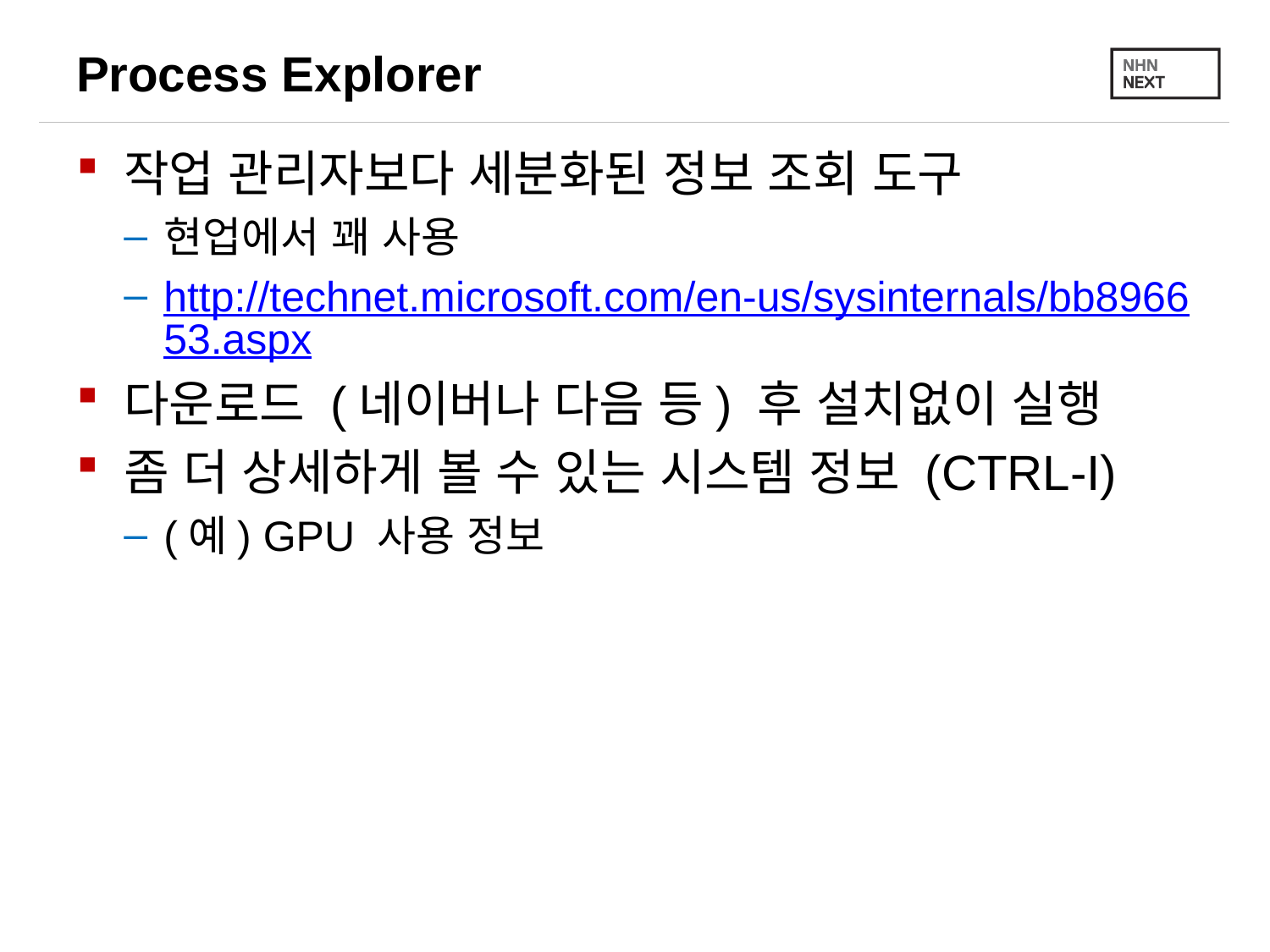

# Process Explorer
작업 관리자보다 세분화된 정보 조회 도구
현업에서 꽤 사용
http://technet.microsoft.com/en-us/sysinternals/bb896653.aspx
다운로드 (네이버나 다음 등) 후 설치없이 실행
좀 더 상세하게 볼 수 있는 시스템 정보 (CTRL-I)
(예) GPU 사용 정보